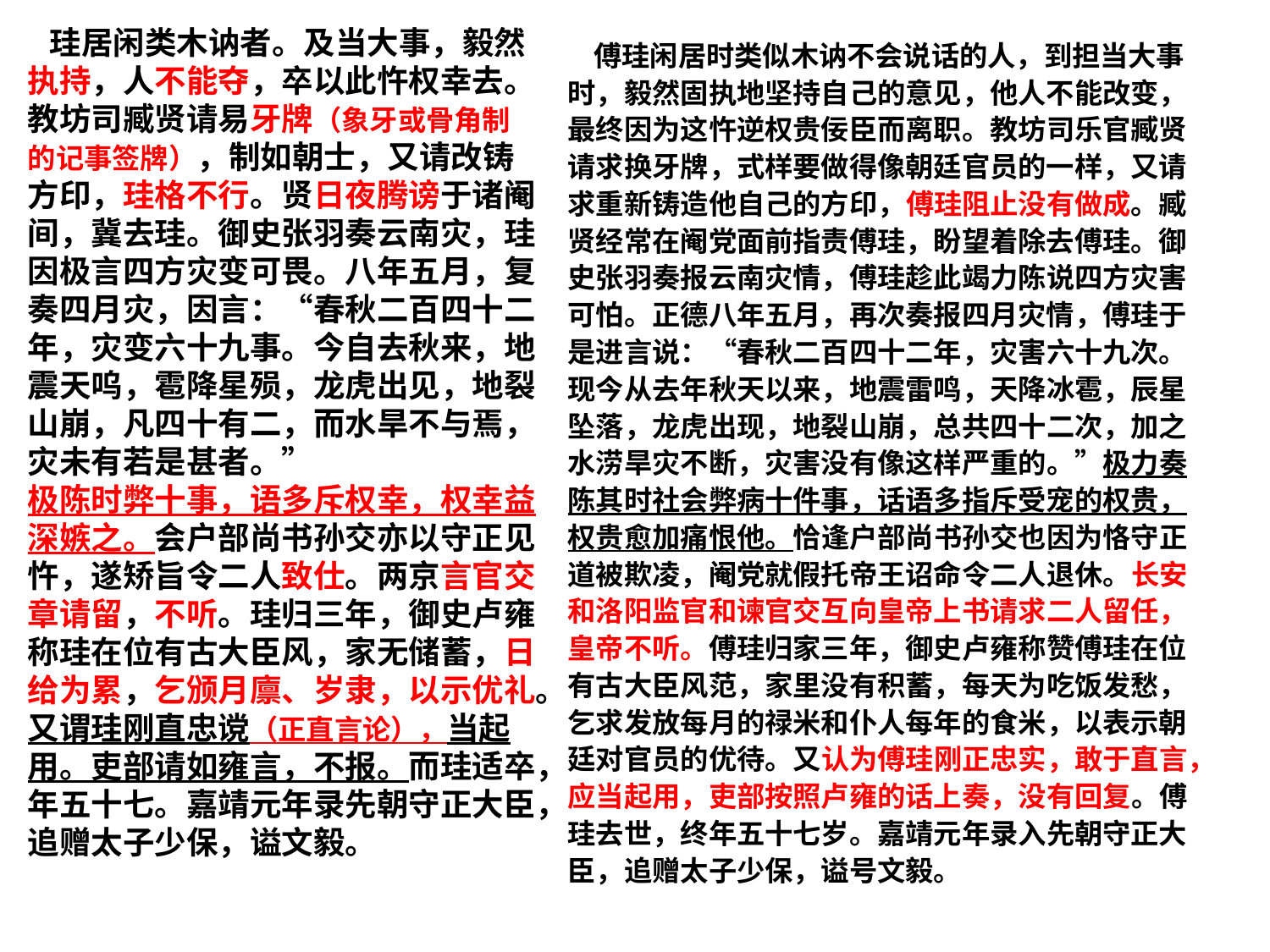

珪居闲类木讷者。及当大事，毅然执持，人不能夺，卒以此忤权幸去。教坊司臧贤请易牙牌（象牙或骨角制的记事签牌），制如朝士，又请改铸方印，珪格不行。贤日夜腾谤于诸阉间，冀去珪。御史张羽奏云南灾，珪因极言四方灾变可畏。八年五月，复奏四月灾，因言：“春秋二百四十二年，灾变六十九事。今自去秋来，地震天呜，雹降星殒，龙虎出见，地裂山崩，凡四十有二，而水旱不与焉，灾未有若是甚者。”
极陈时弊十事，语多斥权幸，权幸益深嫉之。会户部尚书孙交亦以守正见忤，遂矫旨令二人致仕。两京言官交章请留，不听。珪归三年，御史卢雍称珪在位有古大臣风，家无储蓄，日给为累，乞颁月廪、岁隶，以示优礼。又谓珪刚直忠谠（正直言论），当起用。吏部请如雍言，不报。而珪适卒，年五十七。嘉靖元年录先朝守正大臣，追赠太子少保，谥文毅。

   傅珪闲居时类似木讷不会说话的人，到担当大事时，毅然固执地坚持自己的意见，他人不能改变，最终因为这忤逆权贵佞臣而离职。教坊司乐官臧贤请求换牙牌，式样要做得像朝廷官员的一样，又请求重新铸造他自己的方印，傅珪阻止没有做成。臧贤经常在阉党面前指责傅珪，盼望着除去傅珪。御史张羽奏报云南灾情，傅珪趁此竭力陈说四方灾害可怕。正德八年五月，再次奏报四月灾情，傅珪于是进言说：“春秋二百四十二年，灾害六十九次。现今从去年秋天以来，地震雷鸣，天降冰雹，辰星坠落，龙虎出现，地裂山崩，总共四十二次，加之水涝旱灾不断，灾害没有像这样严重的。”极力奏陈其时社会弊病十件事，话语多指斥受宠的权贵，权贵愈加痛恨他。恰逢户部尚书孙交也因为恪守正道被欺凌，阉党就假托帝王诏命令二人退休。长安和洛阳监官和谏官交互向皇帝上书请求二人留任，皇帝不听。傅珪归家三年，御史卢雍称赞傅珪在位有古大臣风范，家里没有积蓄，每天为吃饭发愁，乞求发放每月的禄米和仆人每年的食米，以表示朝廷对官员的优待。又认为傅珪刚正忠实，敢于直言，应当起用，吏部按照卢雍的话上奏，没有回复。傅珪去世，终年五十七岁。嘉靖元年录入先朝守正大臣，追赠太子少保，谥号文毅。